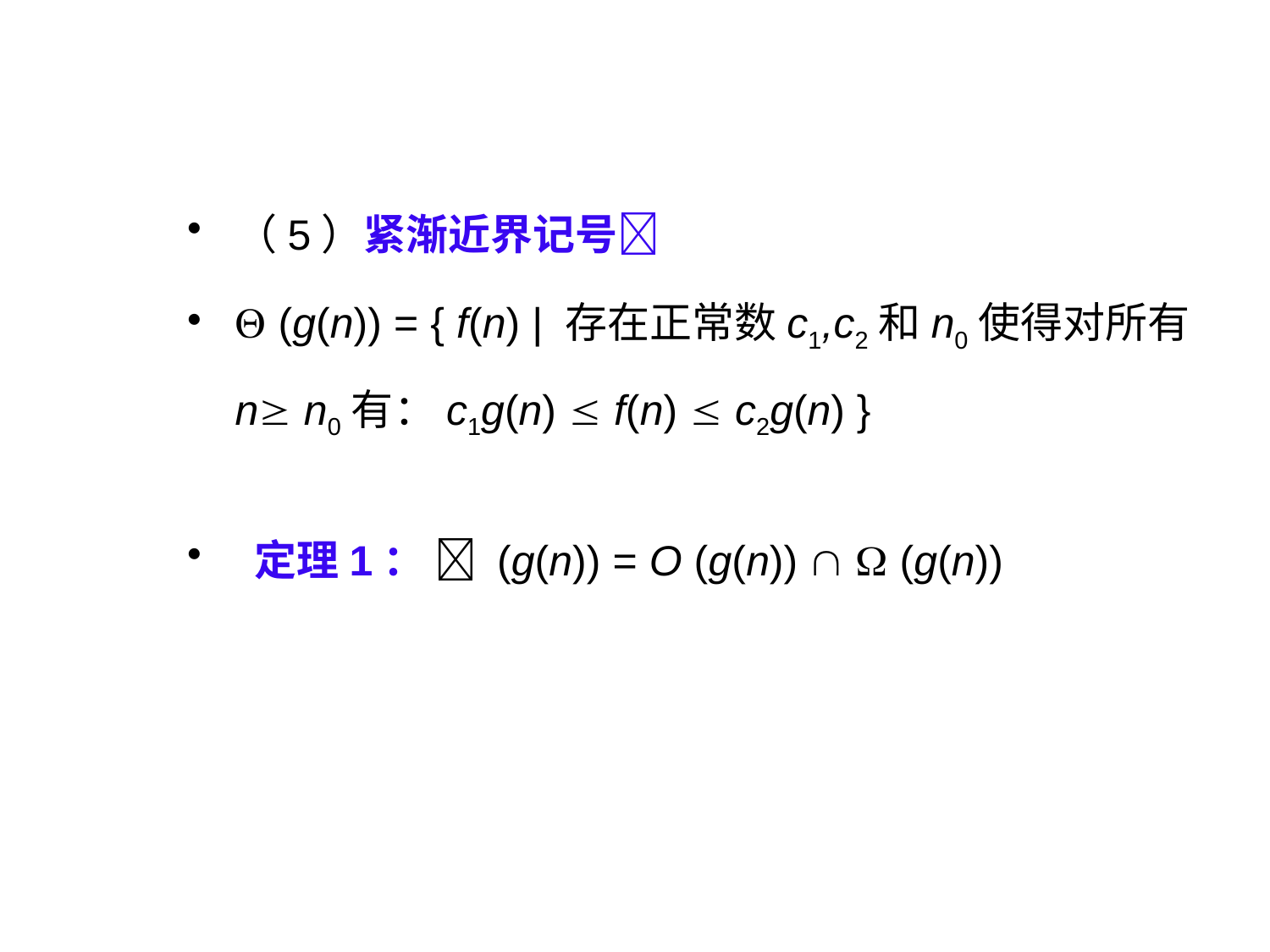

（5）紧渐近界记号Θ
Θ (g(n)) = { f(n) | 存在正常数c1,c2和n0使得对所有n≥ n0有：c1g(n) ≤ f(n) ≤ c2g(n) }

 定理1： Θ (g(n)) = O (g(n)) ∩ Ω (g(n))